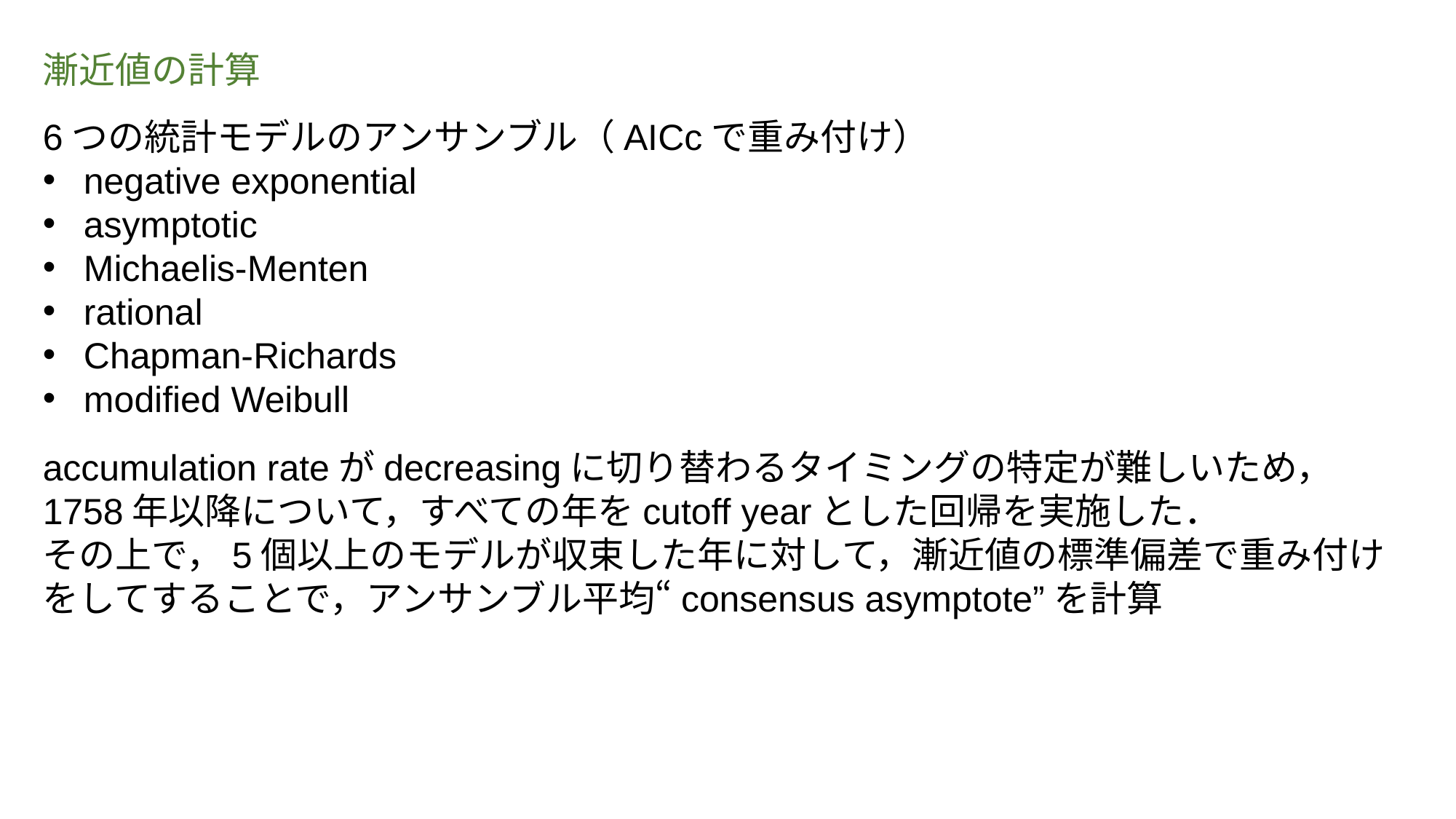

漸近値の計算
6つの統計モデルのアンサンブル（AICcで重み付け）
negative exponential
asymptotic
Michaelis-Menten
rational
Chapman-Richards
modified Weibull
accumulation rateがdecreasingに切り替わるタイミングの特定が難しいため，
1758年以降について，すべての年をcutoff yearとした回帰を実施した．
その上で，5個以上のモデルが収束した年に対して，漸近値の標準偏差で重み付けをしてすることで，アンサンブル平均“consensus asymptote”を計算